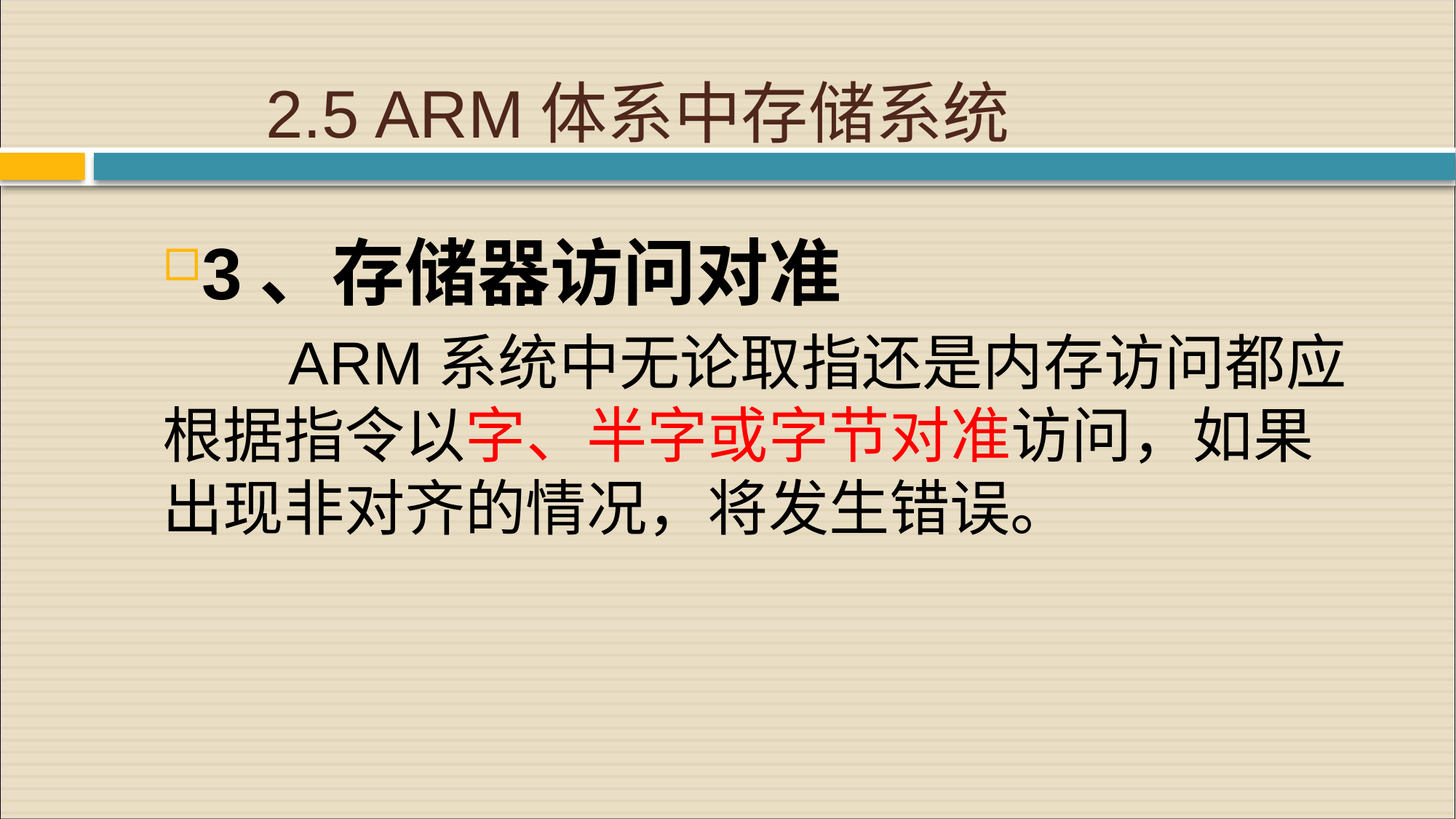

# 2.5	ARM体系中存储系统
3、存储器访问对准
	 ARM系统中无论取指还是内存访问都应根据指令以字、半字或字节对准访问，如果出现非对齐的情况，将发生错误。